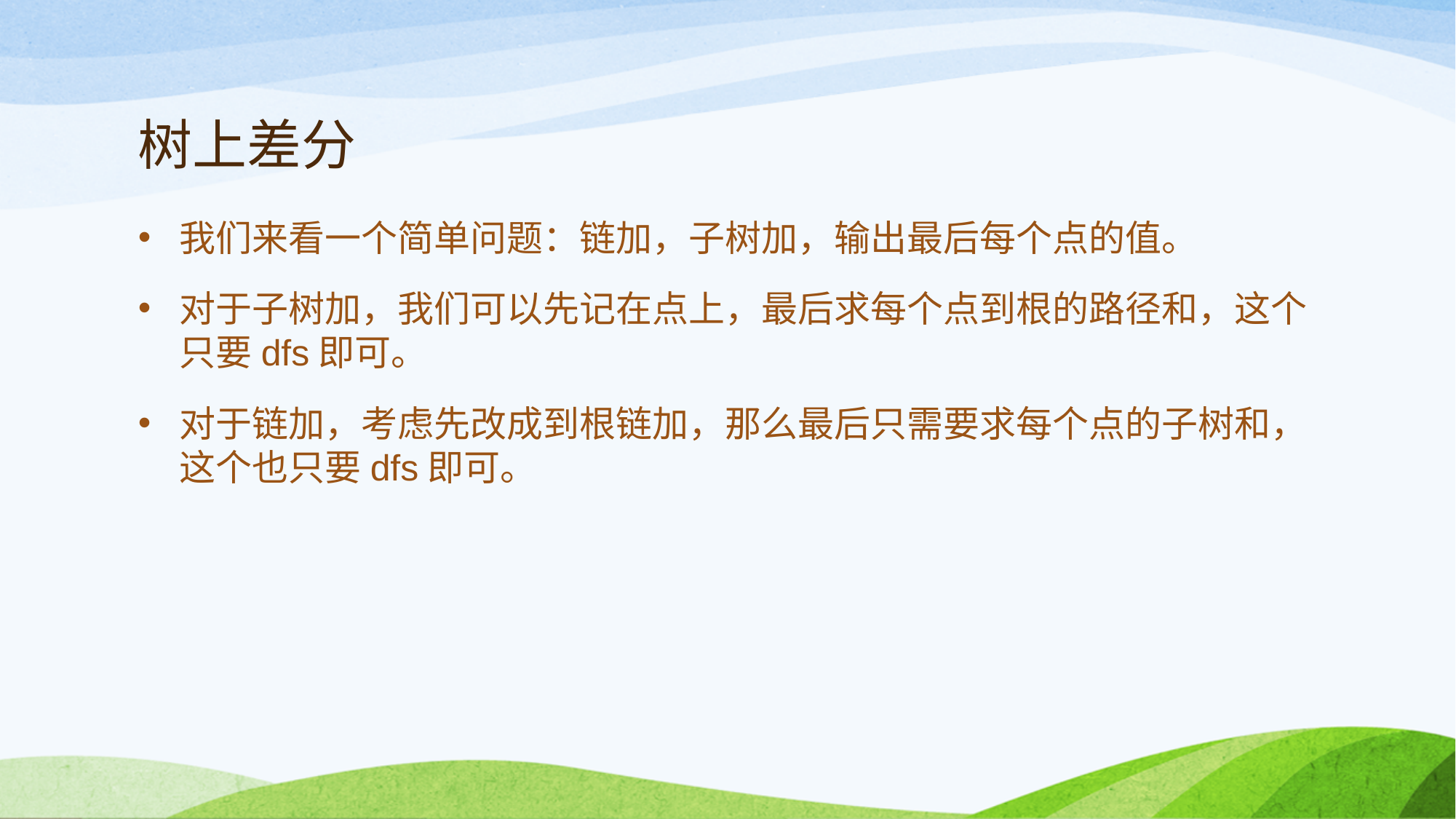

# 树上差分
我们来看一个简单问题：链加，子树加，输出最后每个点的值。
对于子树加，我们可以先记在点上，最后求每个点到根的路径和，这个只要dfs即可。
对于链加，考虑先改成到根链加，那么最后只需要求每个点的子树和，这个也只要dfs即可。